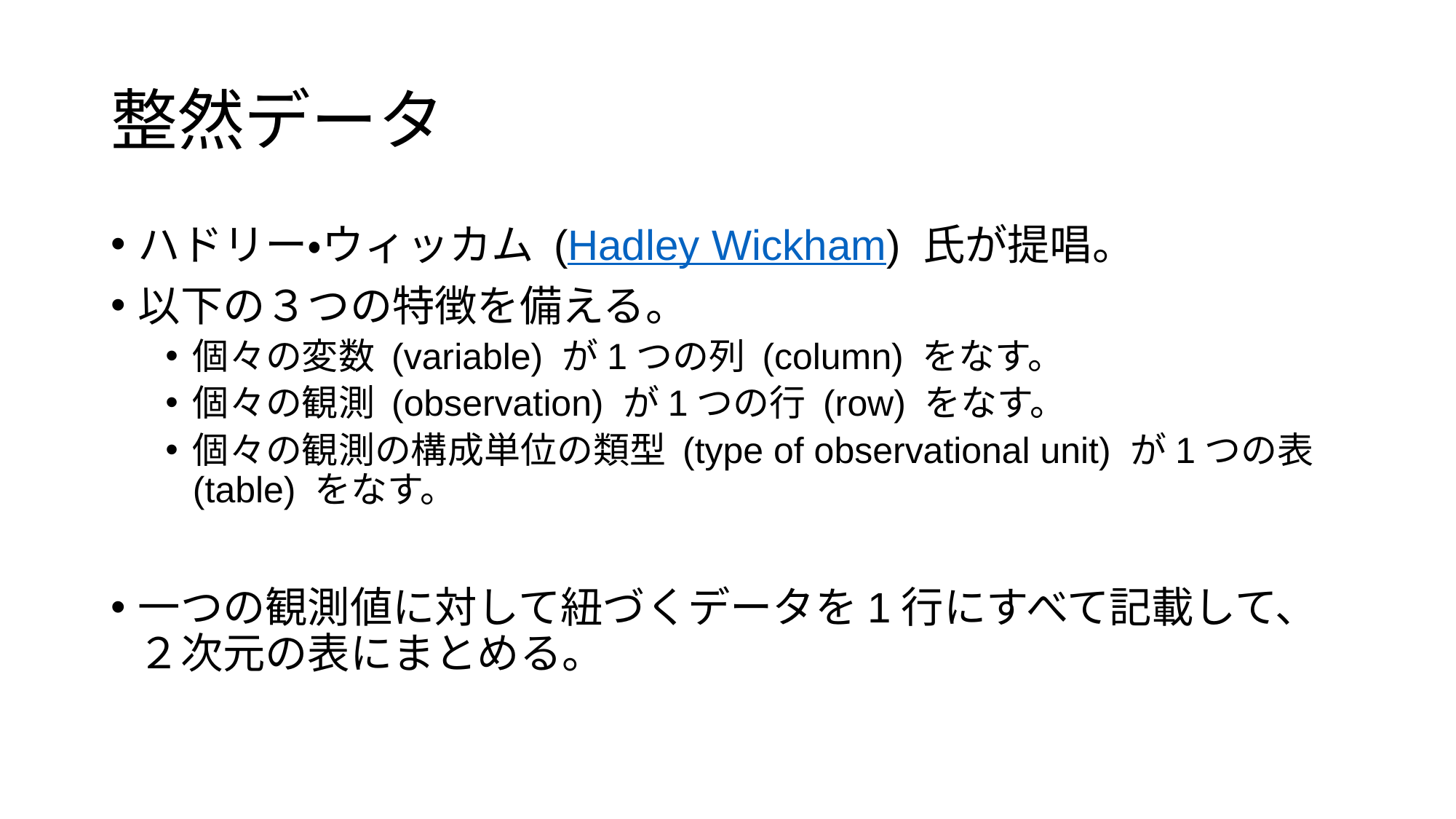

# 整然データ
ハドリー・ウィッカム (Hadley Wickham) 氏が提唱。
以下の３つの特徴を備える。
個々の変数 (variable) が1つの列 (column) をなす。
個々の観測 (observation) が1つの行 (row) をなす。
個々の観測の構成単位の類型 (type of observational unit) が1つの表 (table) をなす。

一つの観測値に対して紐づくデータを1行にすべて記載して、２次元の表にまとめる。